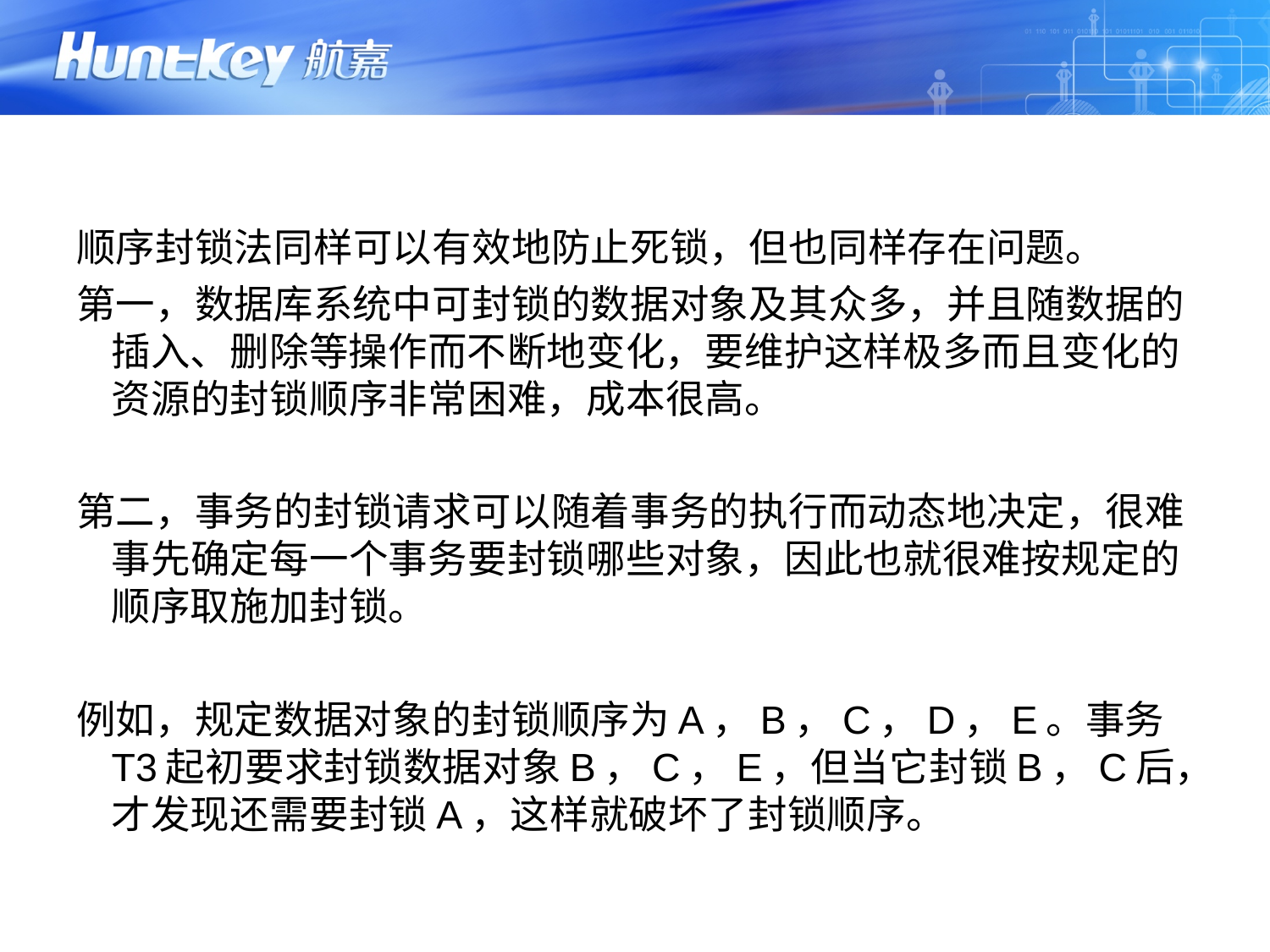

#
顺序封锁法同样可以有效地防止死锁，但也同样存在问题。
第一，数据库系统中可封锁的数据对象及其众多，并且随数据的插入、删除等操作而不断地变化，要维护这样极多而且变化的资源的封锁顺序非常困难，成本很高。

第二，事务的封锁请求可以随着事务的执行而动态地决定，很难事先确定每一个事务要封锁哪些对象，因此也就很难按规定的顺序取施加封锁。

例如，规定数据对象的封锁顺序为A，B，C，D，E。事务T3起初要求封锁数据对象B，C，E，但当它封锁B，C后，才发现还需要封锁A，这样就破坏了封锁顺序。